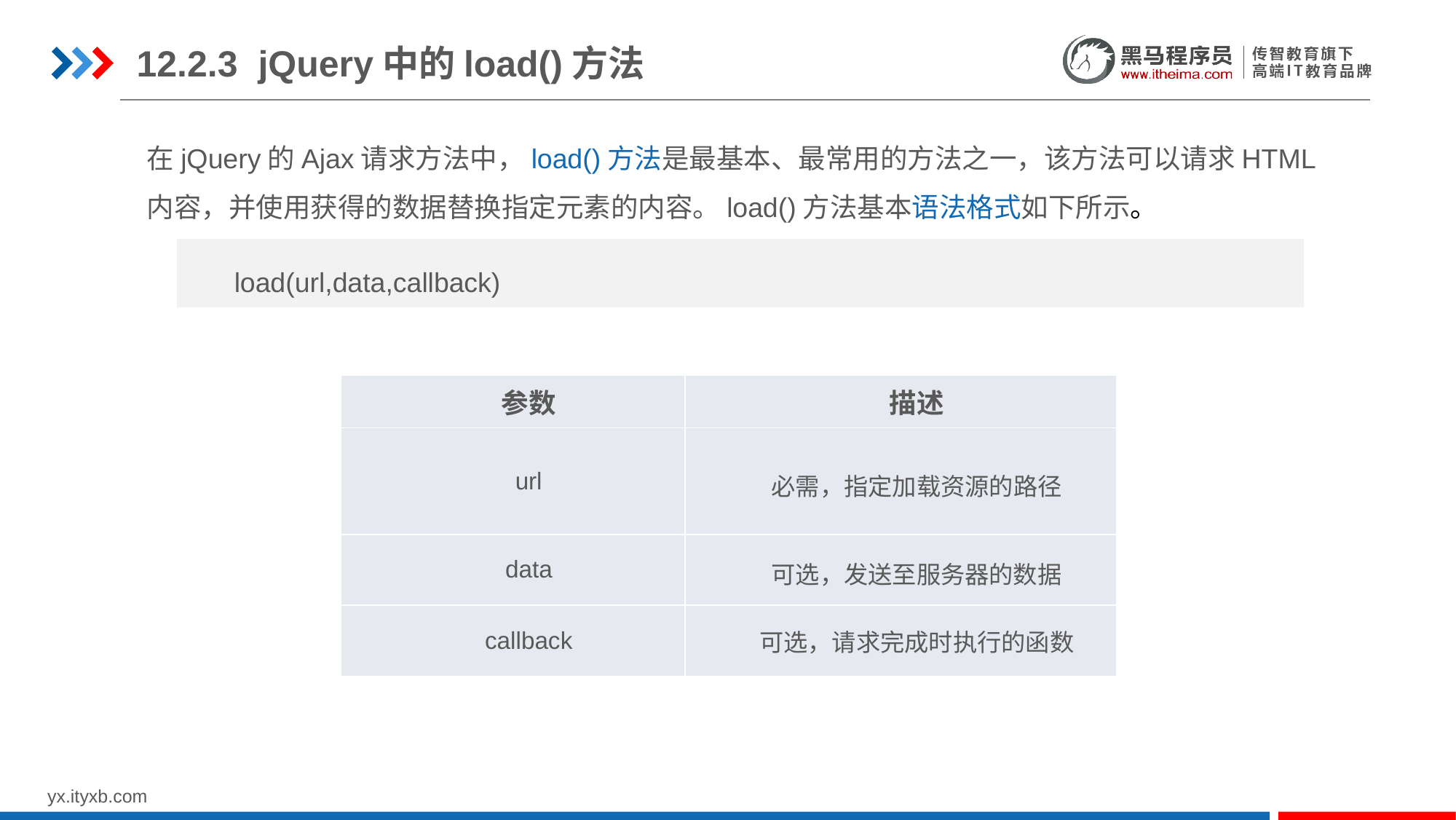

12.2.3  jQuery中的load()方法
在jQuery的Ajax请求方法中，load()方法是最基本、最常用的方法之一，该方法可以请求HTML内容，并使用获得的数据替换指定元素的内容。load()方法基本语法格式如下所示。

load(url,data,callback)
| 参数 | 描述 |
| --- | --- |
| url | 必需，指定加载资源的路径 |
| data | 可选，发送至服务器的数据 |
| callback | 可选，请求完成时执行的函数 |